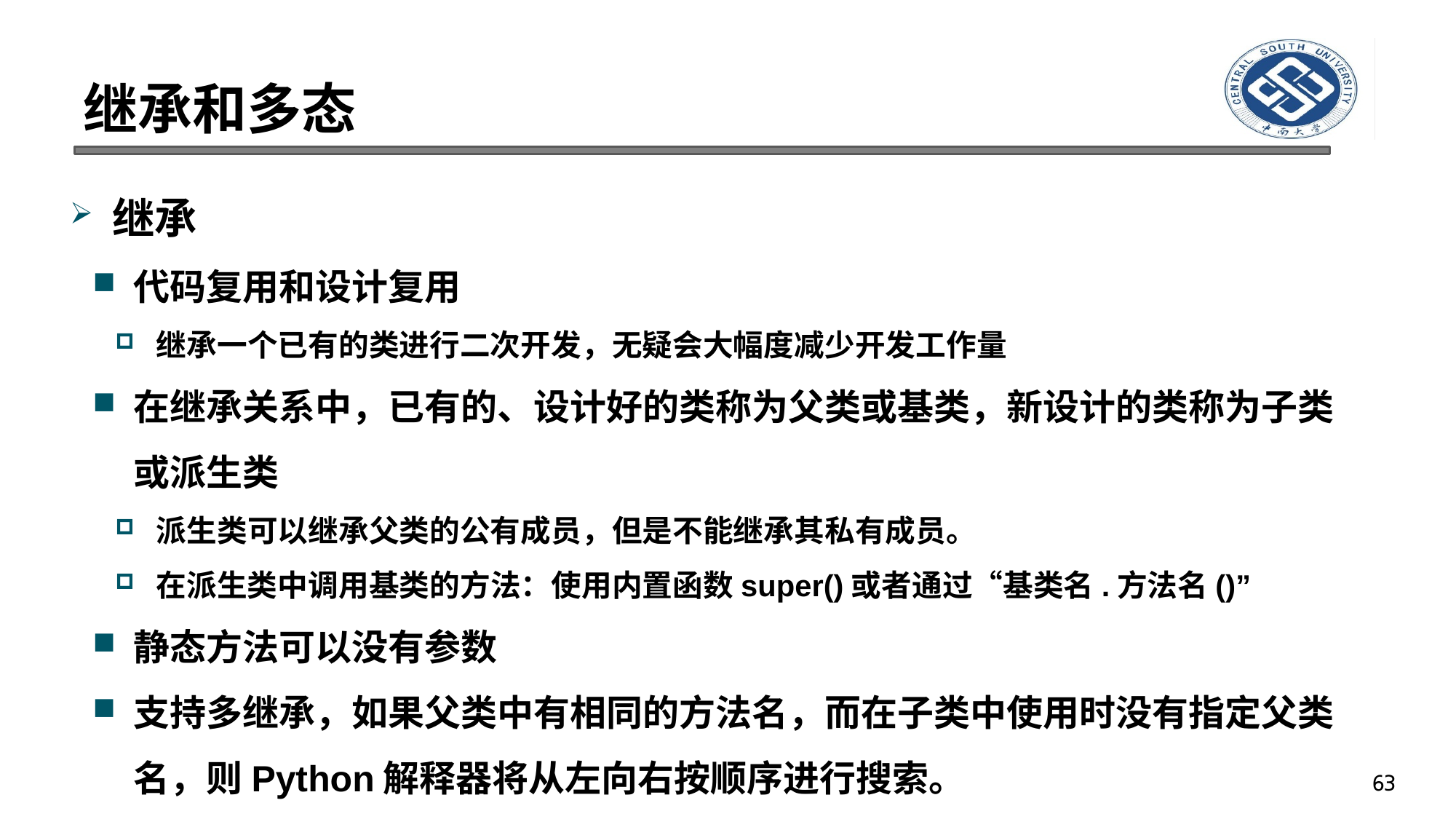

# 继承和多态
继承
代码复用和设计复用
继承一个已有的类进行二次开发，无疑会大幅度减少开发工作量
在继承关系中，已有的、设计好的类称为父类或基类，新设计的类称为子类或派生类
派生类可以继承父类的公有成员，但是不能继承其私有成员。
在派生类中调用基类的方法：使用内置函数super()或者通过“基类名.方法名()”
静态方法可以没有参数
支持多继承，如果父类中有相同的方法名，而在子类中使用时没有指定父类名，则Python解释器将从左向右按顺序进行搜索。
63